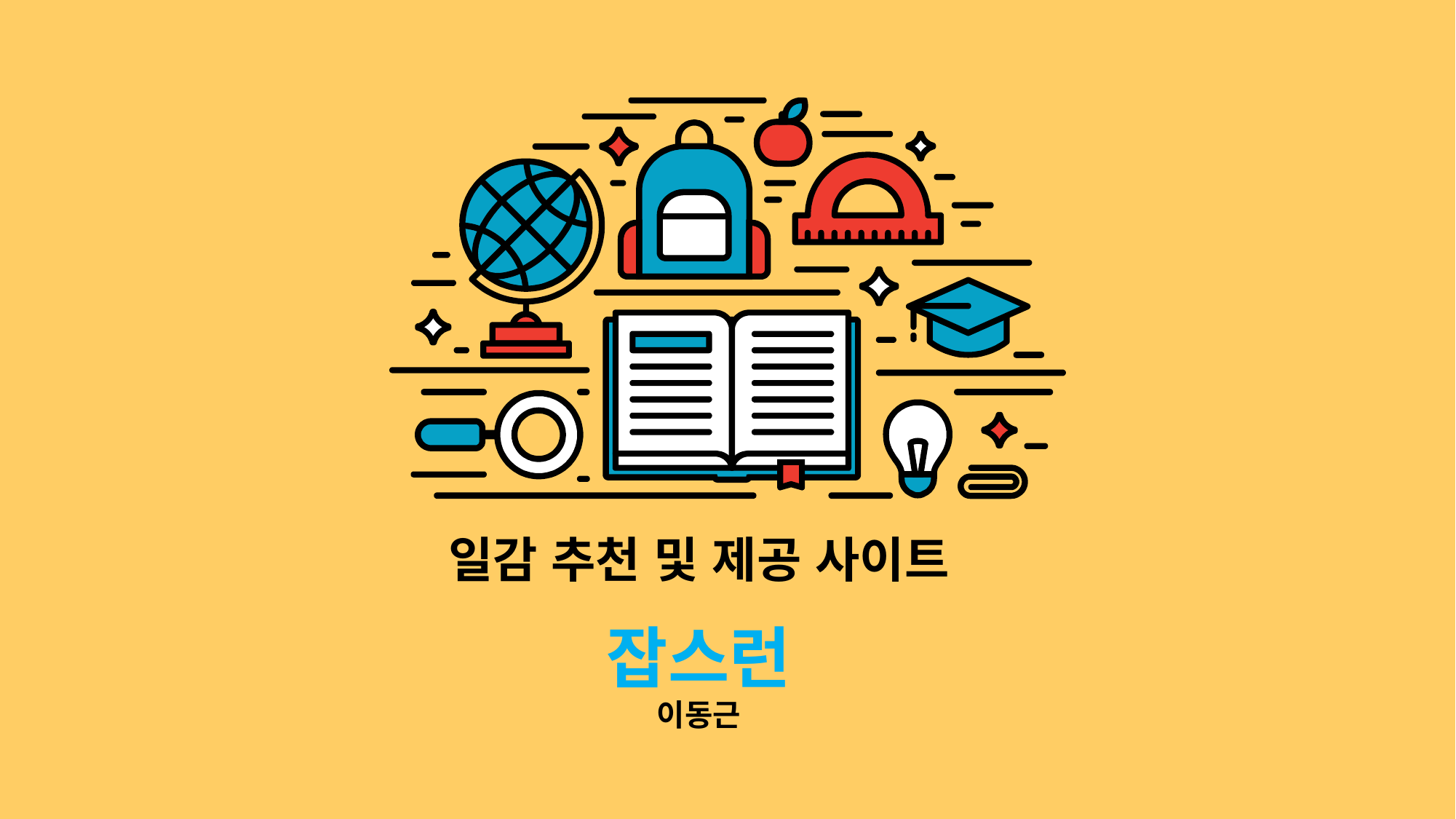

일감 추천 및 제공 사이트

잡스런
이동근